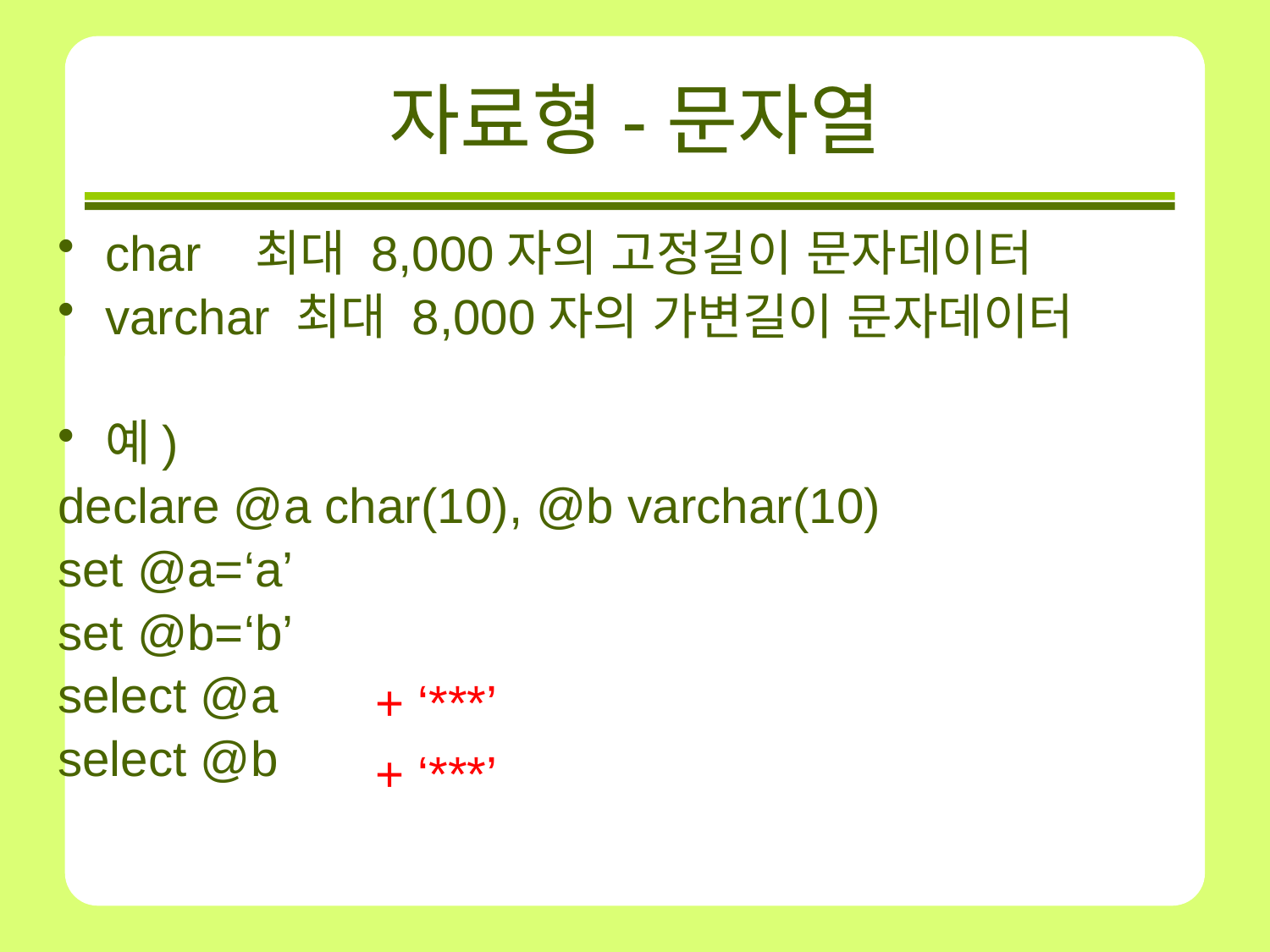

# 자료형-문자열
char   최대 8,000자의 고정길이 문자데이터
varchar 최대 8,000자의 가변길이 문자데이터

예)
declare @a char(10), @b varchar(10)
set @a=‘a’
set @b=‘b’
select @a
select @b
+ ‘***’
+ ‘***’